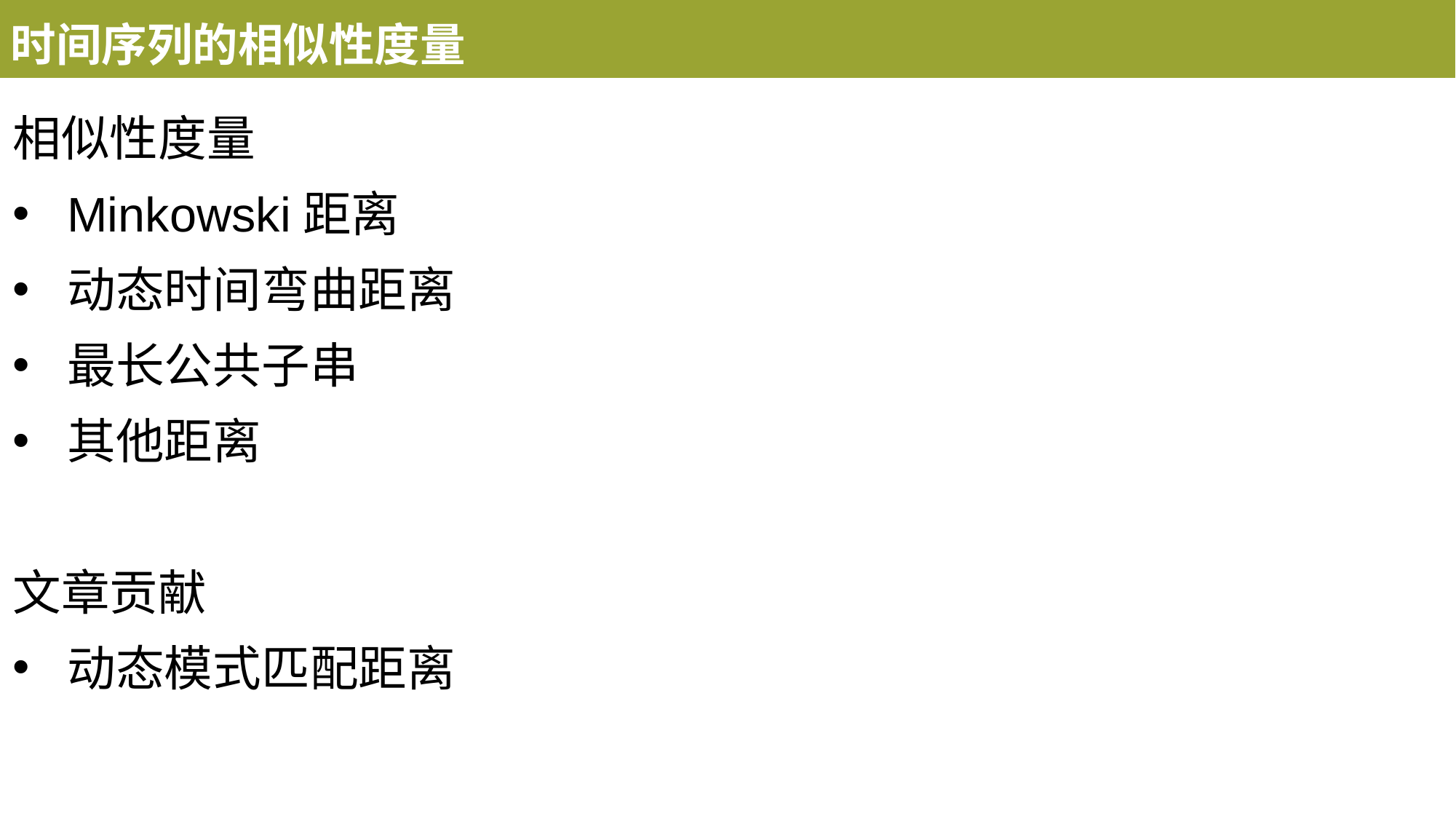

时间序列的相似性度量
相似性度量
Minkowski距离
动态时间弯曲距离
最长公共子串
其他距离

文章贡献
动态模式匹配距离